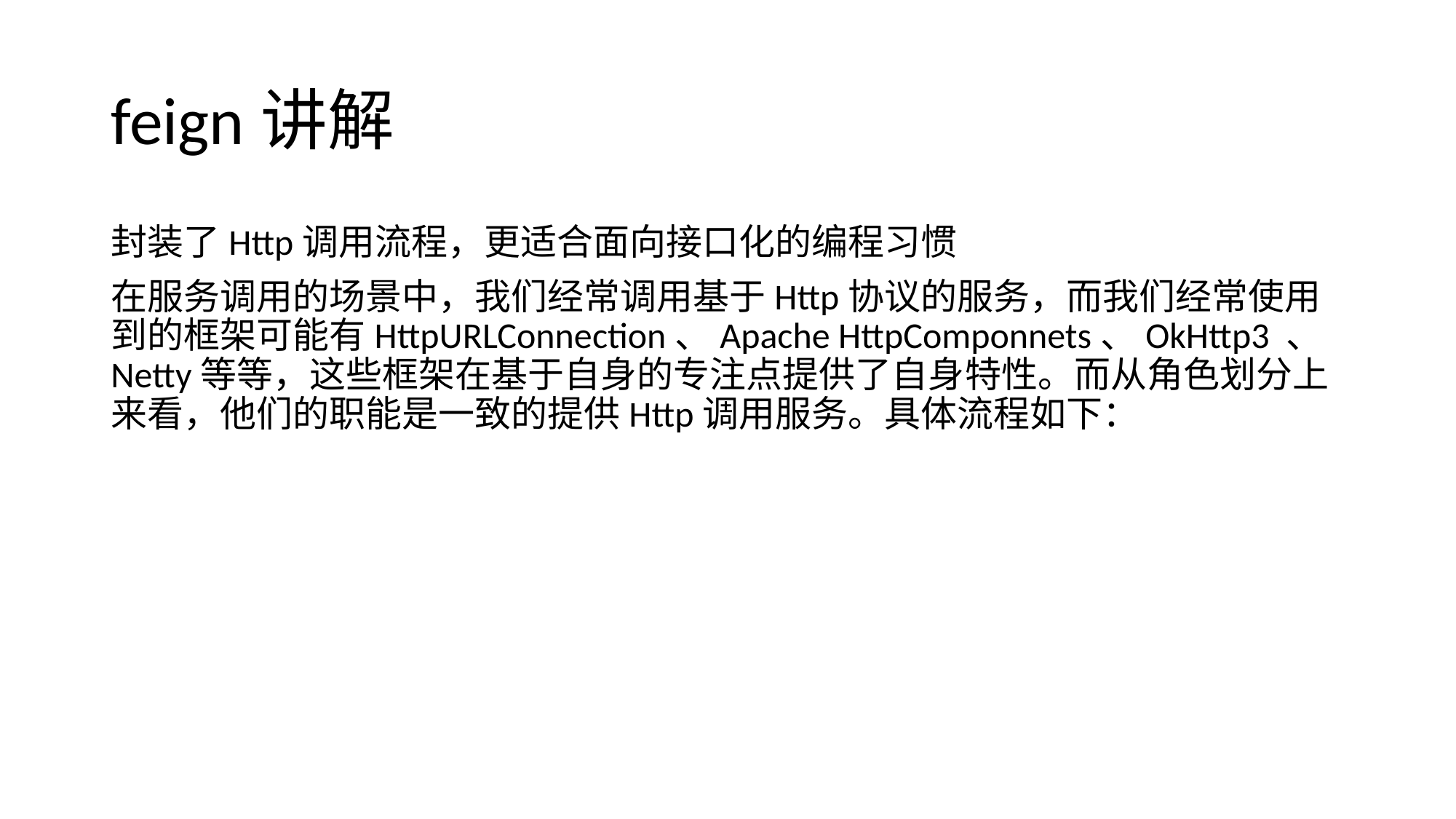

# feign讲解
封装了Http调用流程，更适合面向接口化的编程习惯
在服务调用的场景中，我们经常调用基于Http协议的服务，而我们经常使用到的框架可能有HttpURLConnection、Apache HttpComponnets、OkHttp3 、Netty等等，这些框架在基于自身的专注点提供了自身特性。而从角色划分上来看，他们的职能是一致的提供Http调用服务。具体流程如下：